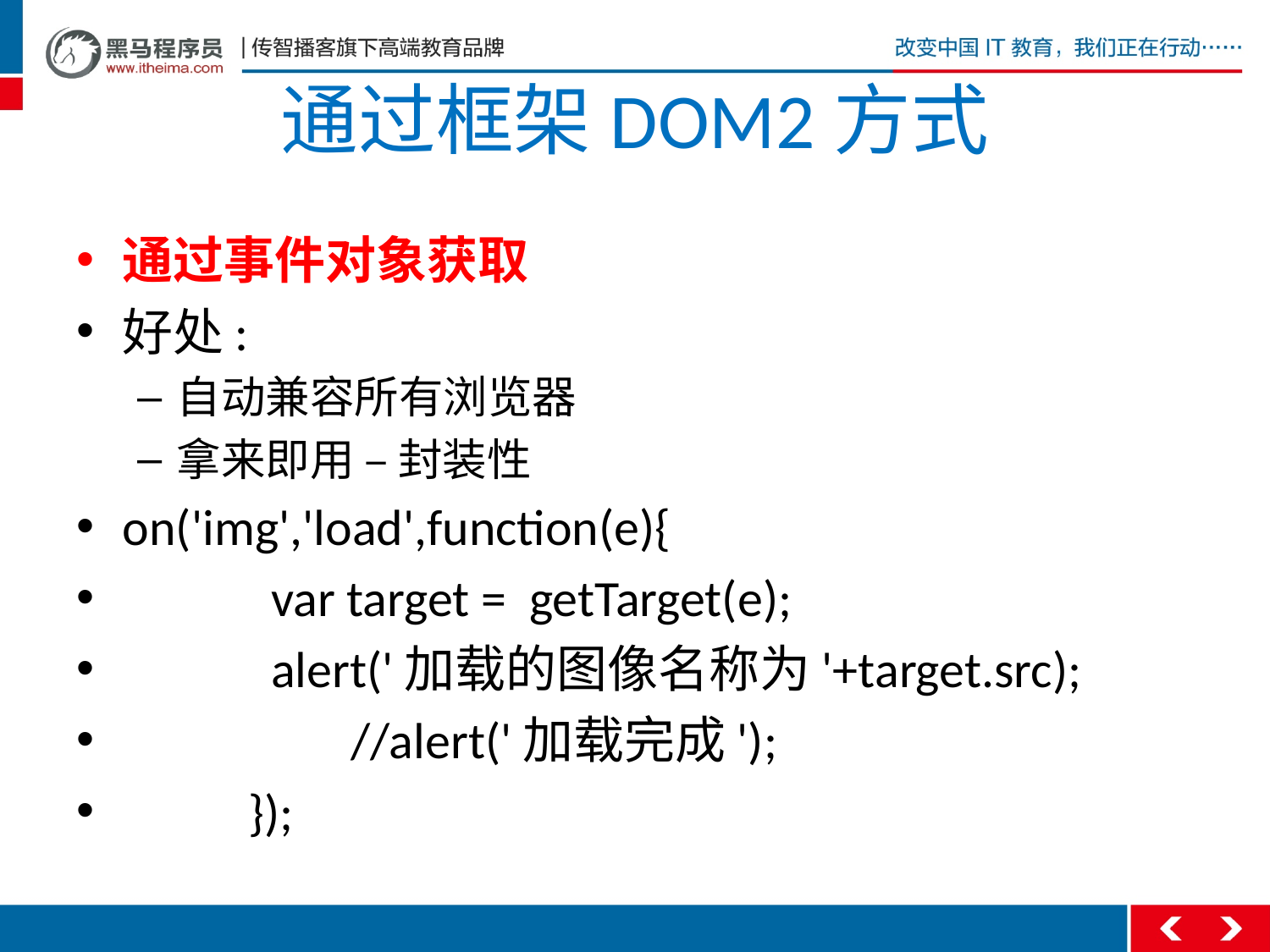

# 通过框架DOM2方式
通过事件对象获取
好处:
自动兼容所有浏览器
拿来即用 – 封装性
on('img','load',function(e){
	   var target =  getTarget(e);
	   alert('加载的图像名称为'+target.src);
	 	//alert('加载完成');
	 });